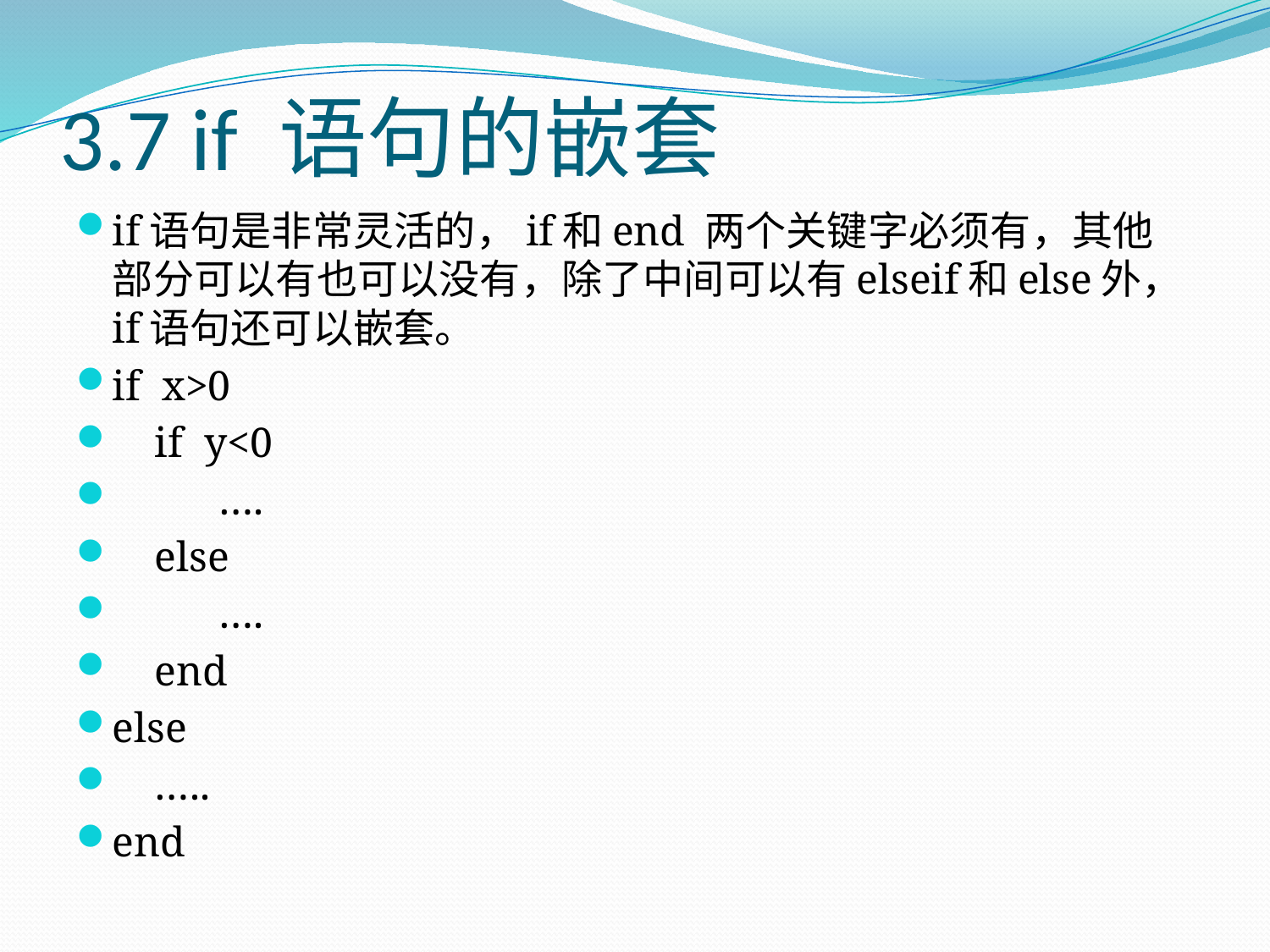

# 3.7 if 语句的嵌套
if语句是非常灵活的，if和end 两个关键字必须有，其他部分可以有也可以没有，除了中间可以有elseif和else外，if语句还可以嵌套。
if  x>0
    if  y<0
          ….
    else
          ….
    end
else
    …..
end